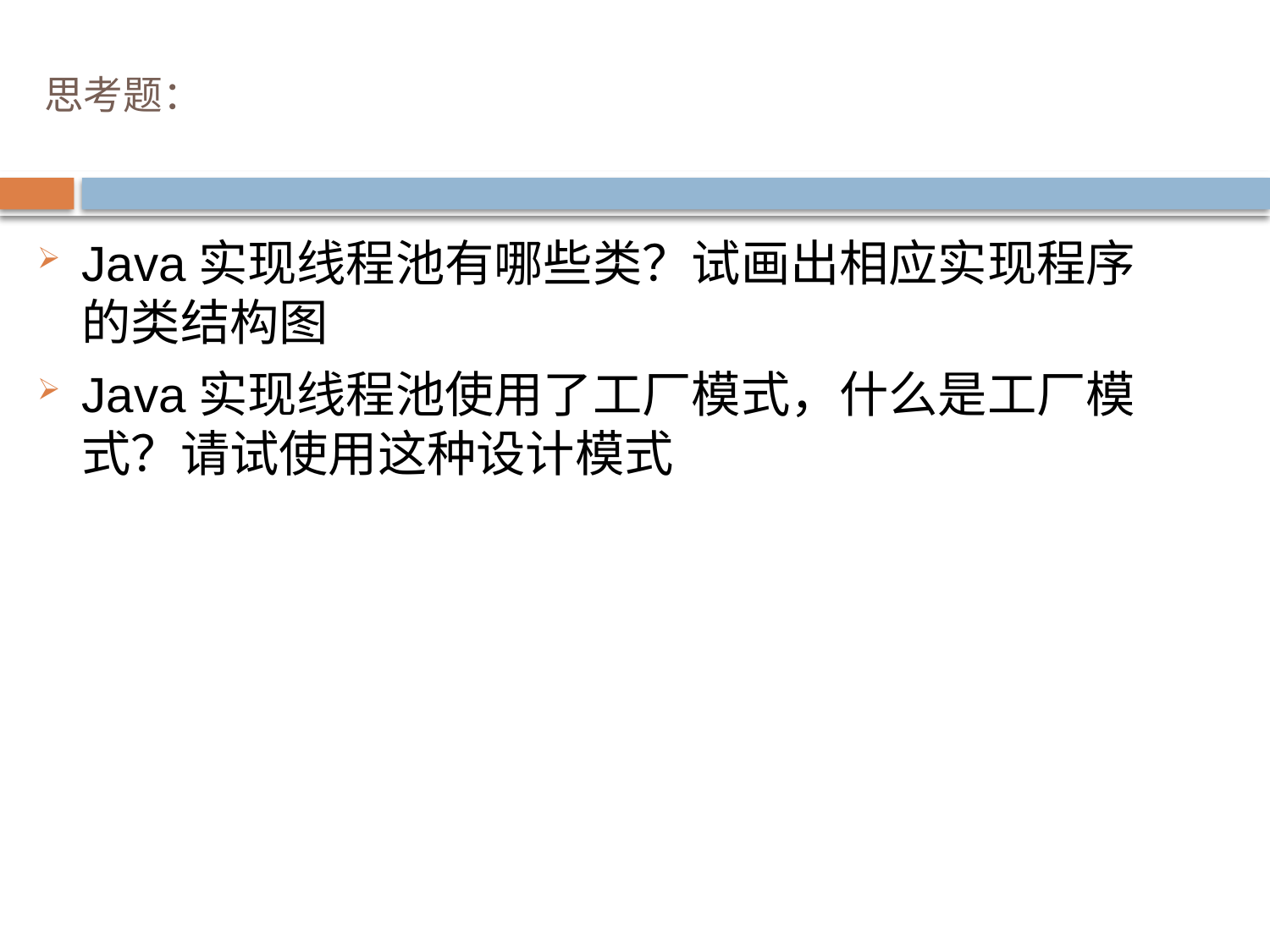

# 思考题：
Java实现线程池有哪些类？试画出相应实现程序的类结构图
Java实现线程池使用了工厂模式，什么是工厂模式？请试使用这种设计模式